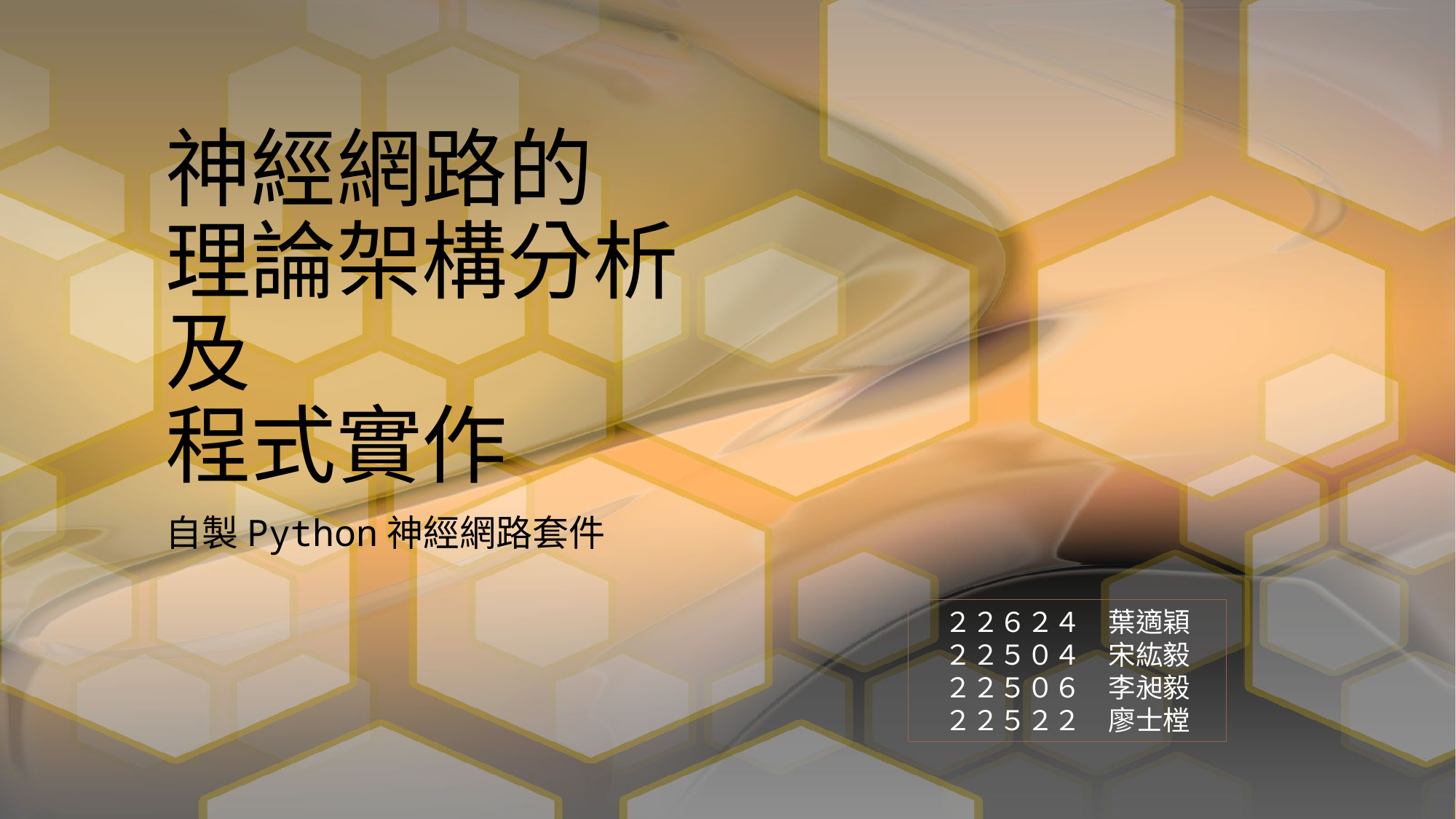

# 神經網路的 理論架構分析 及 程式實作
自製Python神經網路套件
２２６２４　葉適穎
２２５０４　宋紘毅
２２５０６　李昶毅
２２５２２　廖士樘